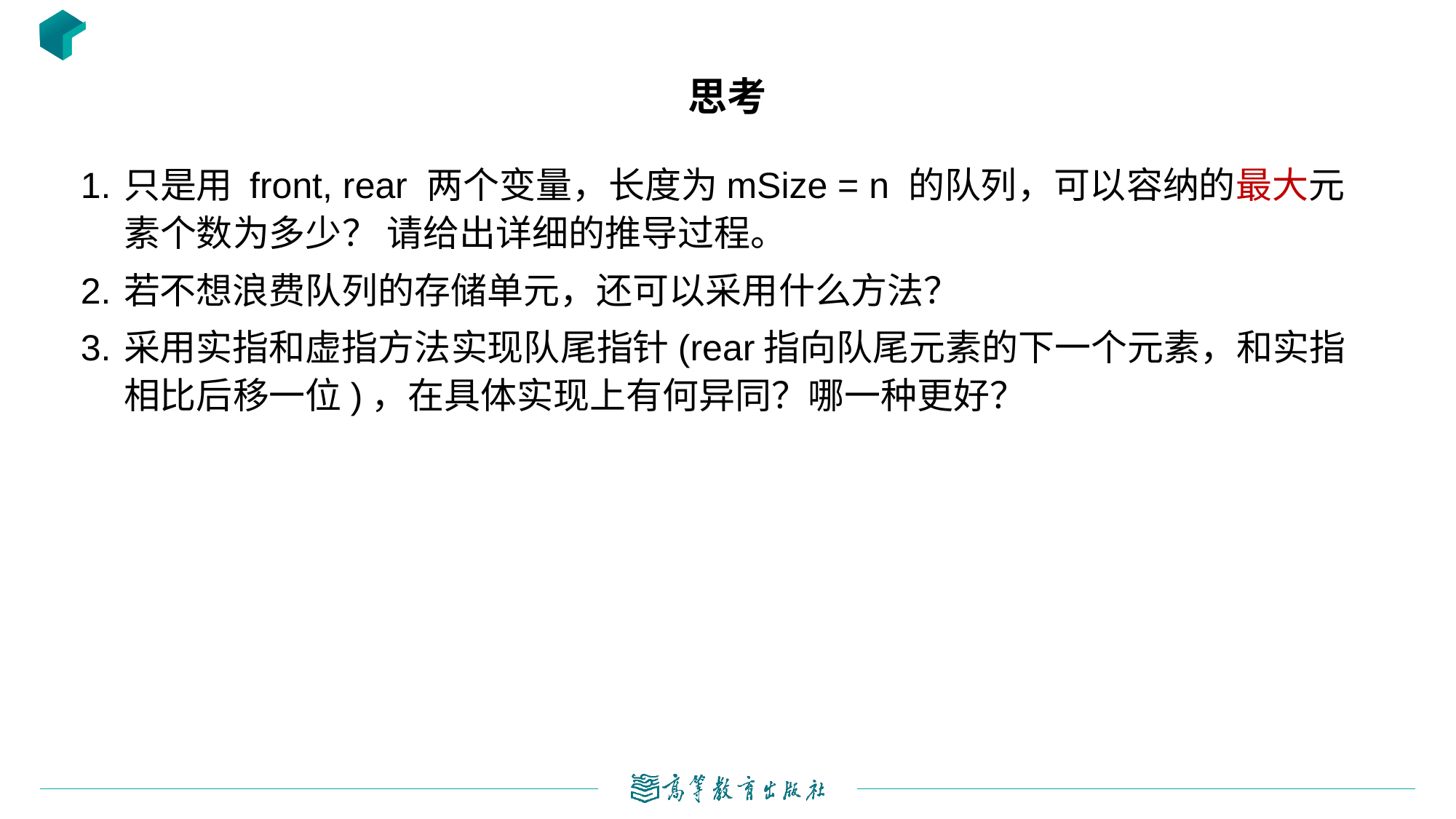

# 思考
只是用 front, rear 两个变量，长度为mSize = n 的队列，可以容纳的最大元素个数为多少？ 请给出详细的推导过程。
若不想浪费队列的存储单元，还可以采用什么方法？
采用实指和虚指方法实现队尾指针(rear指向队尾元素的下一个元素，和实指相比后移一位)，在具体实现上有何异同？哪一种更好？